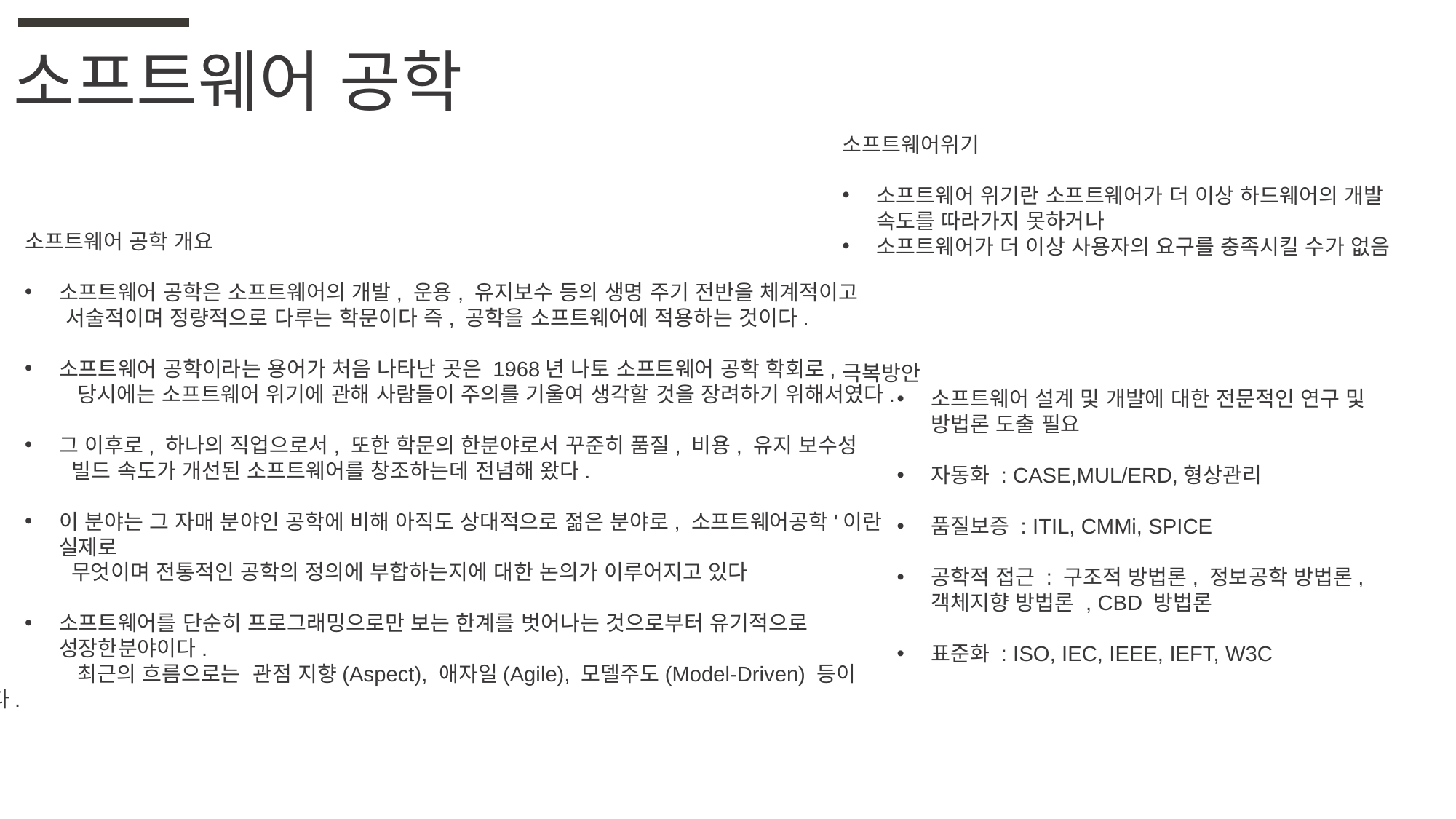

소프트웨어 공학
소프트웨어위기

소프트웨어 위기란 소프트웨어가 더 이상 하드웨어의 개발 속도를 따라가지 못하거나
소프트웨어가 더 이상 사용자의 요구를 충족시킬 수가 없음

극복방안
소프트웨어 설계 및 개발에 대한 전문적인 연구 및 방법론 도출 필요

자동화 : CASE,MUL/ERD,형상관리

품질보증 : ITIL, CMMi, SPICE

공학적 접근 : 구조적 방법론, 정보공학 방법론, 객체지향 방법론 , CBD 방법론

표준화 : ISO, IEC, IEEE, IEFT, W3C

소프트웨어 공학 개요

소프트웨어 공학은 소프트웨어의 개발, 운용, 유지보수 등의 생명 주기 전반을 체계적이고
      서술적이며 정량적으로 다루는 학문이다 즉, 공학을 소프트웨어에 적용하는 것이다.

소프트웨어 공학이라는 용어가 처음 나타난 곳은 1968년 나토 소프트웨어 공학 학회로,
                 당시에는 소프트웨어 위기에 관해 사람들이 주의를 기울여 생각할 것을 장려하기 위해서였다.

그 이후로, 하나의 직업으로서, 또한 학문의 한분야로서 꾸준히 품질, 비용, 유지 보수성
       빌드 속도가 개선된 소프트웨어를 창조하는데 전념해 왔다.

이 분야는 그 자매 분야인 공학에 비해 아직도 상대적으로 젊은 분야로, 소프트웨어공학'이란 실제로
                무엇이며 전통적인 공학의 정의에 부합하는지에 대한 논의가 이루어지고 있다

소프트웨어를 단순히 프로그래밍으로만 보는 한계를 벗어나는 것으로부터 유기적으로 성장한분야이다.
                 최근의 흐름으로는  관점 지향(Aspect), 애자일(Agile), 모델주도(Model-Driven) 등이 있다.